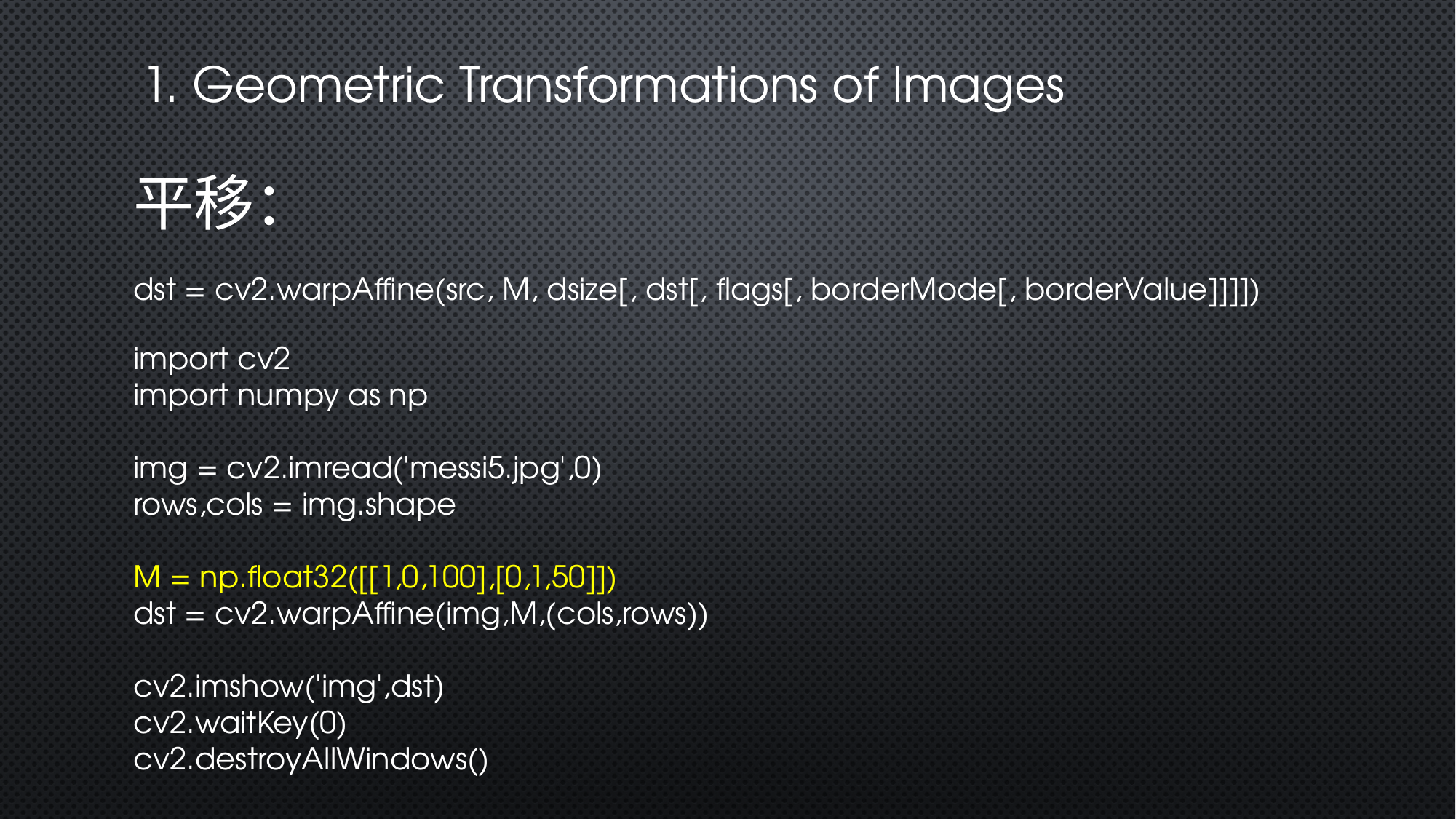

1. Geometric Transformations of Images
平移：
dst = cv2.warpAffine(src, M, dsize[, dst[, flags[, borderMode[, borderValue]]]])
import cv2
import numpy as np

img = cv2.imread('messi5.jpg',0)
rows,cols = img.shape

M = np.float32([[1,0,100],[0,1,50]])
dst = cv2.warpAffine(img,M,(cols,rows))

cv2.imshow('img',dst)
cv2.waitKey(0)
cv2.destroyAllWindows()